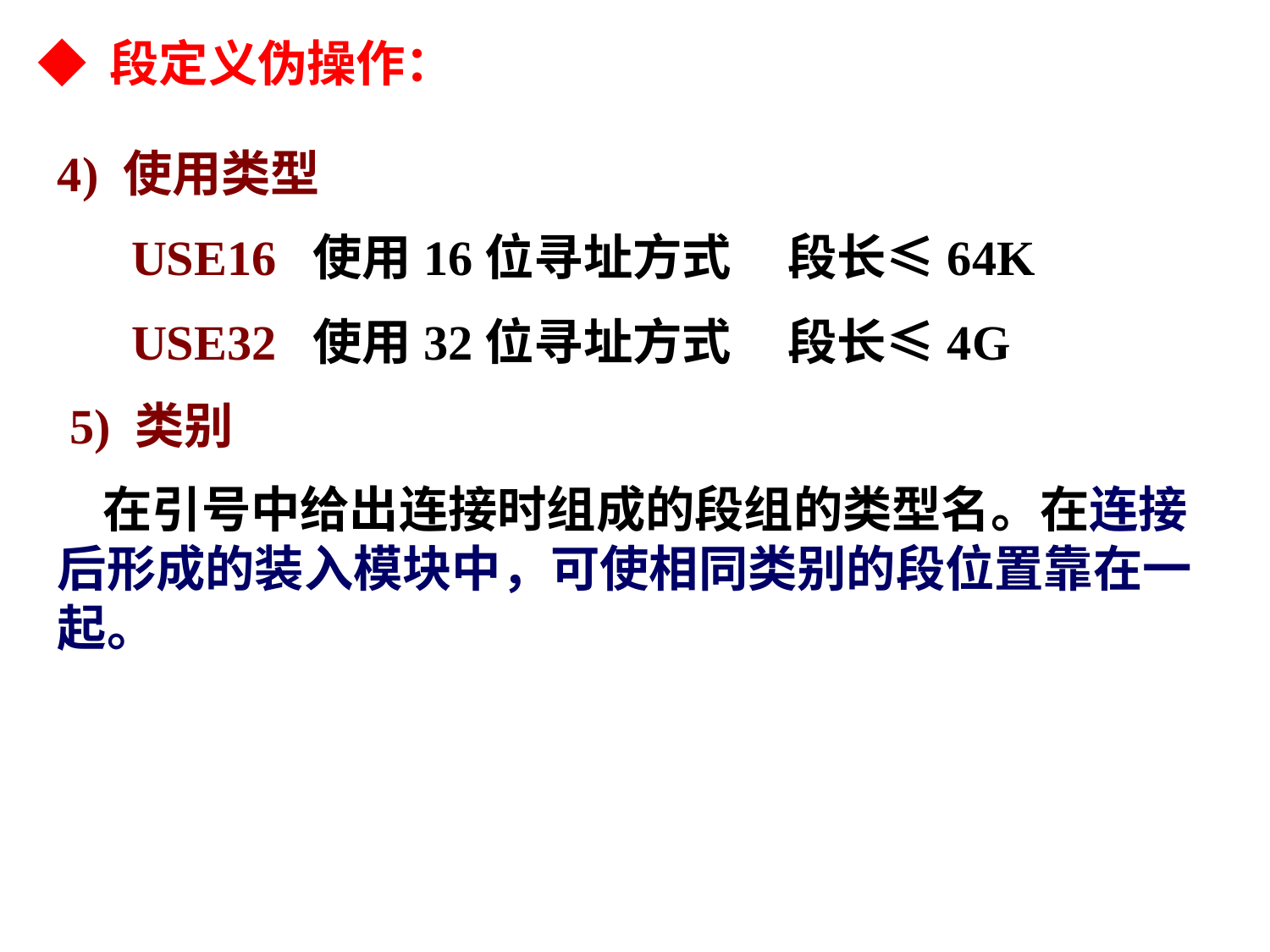

◆ 段定义伪操作：
4) 使用类型
      USE16  使用16位寻址方式     段长≤64K
      USE32  使用32位寻址方式     段长≤4G
 5) 类别
   在引号中给出连接时组成的段组的类型名。在连接后形成的装入模块中，可使相同类别的段位置靠在一起。